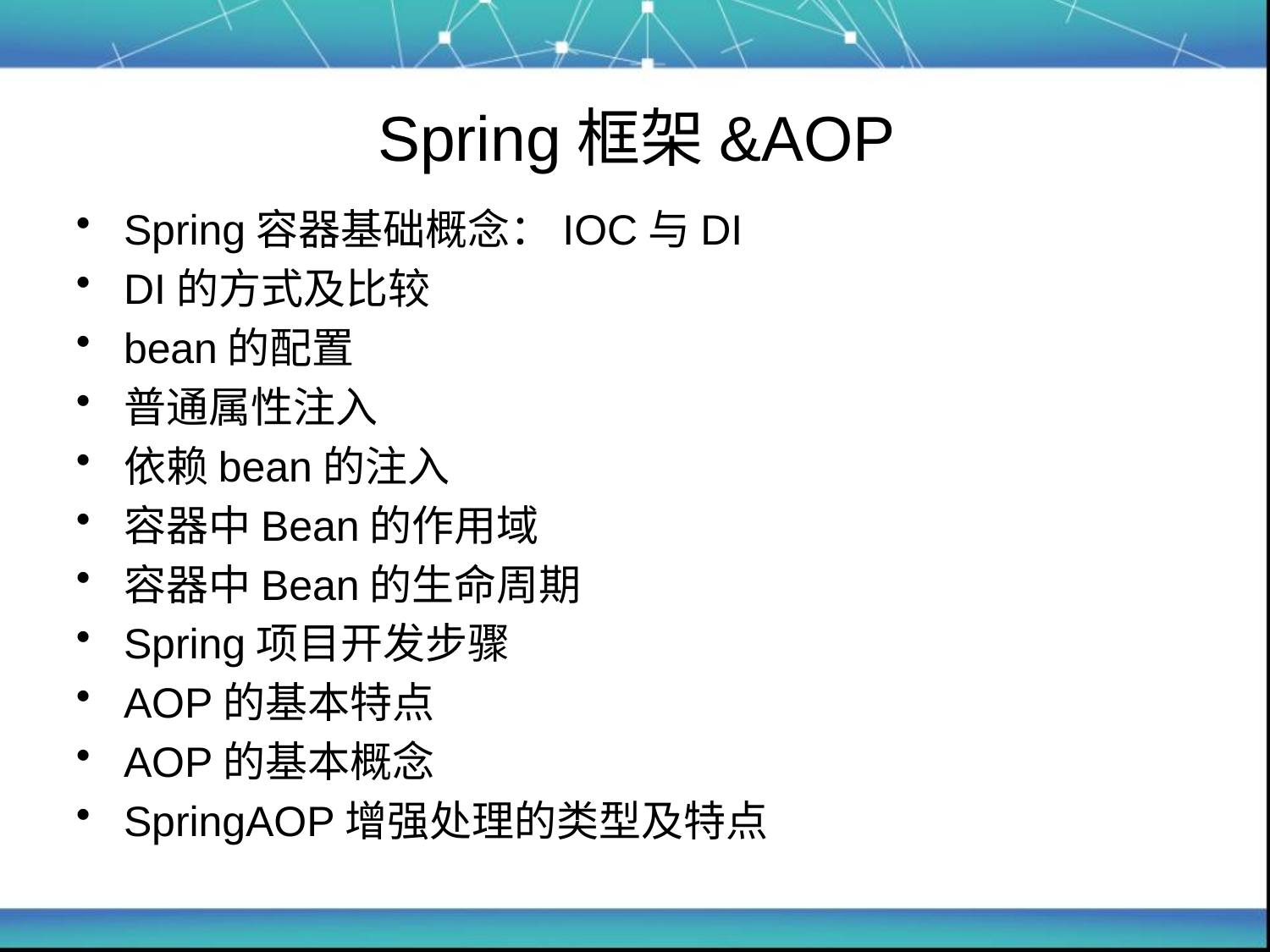

# Spring框架&AOP
Spring容器基础概念：IOC与DI
DI的方式及比较
bean的配置
普通属性注入
依赖bean的注入
容器中Bean的作用域
容器中Bean的生命周期
Spring项目开发步骤
AOP的基本特点
AOP的基本概念
SpringAOP增强处理的类型及特点